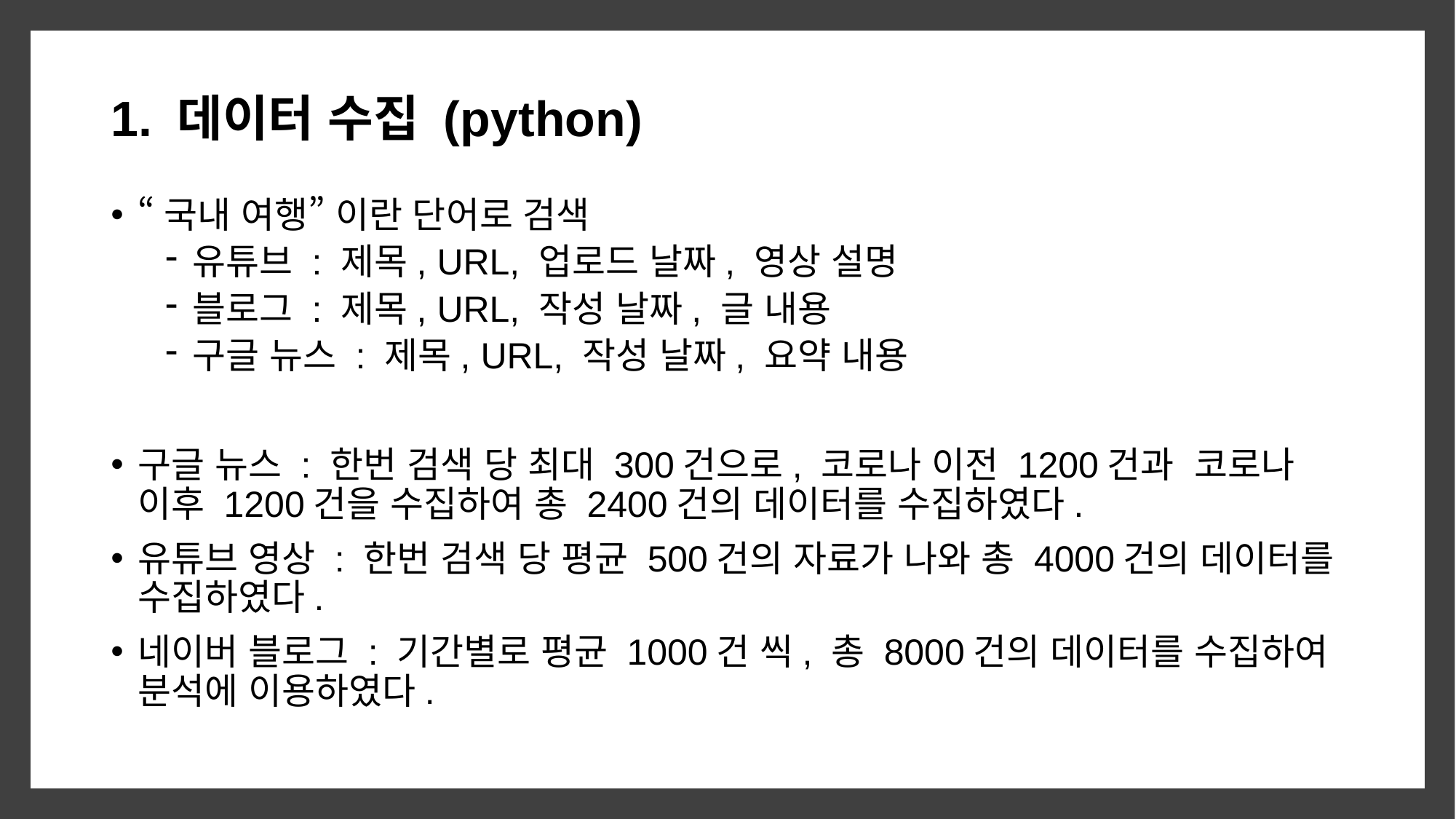

# 1. 데이터 수집 (python)
“국내 여행” 이란 단어로 검색
유튜브 : 제목, URL, 업로드 날짜, 영상 설명
블로그 : 제목, URL, 작성 날짜, 글 내용
구글 뉴스 : 제목, URL, 작성 날짜, 요약 내용

구글 뉴스 : 한번 검색 당 최대 300건으로, 코로나 이전 1200건과  코로나 이후 1200건을 수집하여 총 2400건의 데이터를 수집하였다.
유튜브 영상 : 한번 검색 당 평균 500건의 자료가 나와 총 4000건의 데이터를 수집하였다.
네이버 블로그 : 기간별로 평균 1000건 씩, 총 8000건의 데이터를 수집하여 분석에 이용하였다.